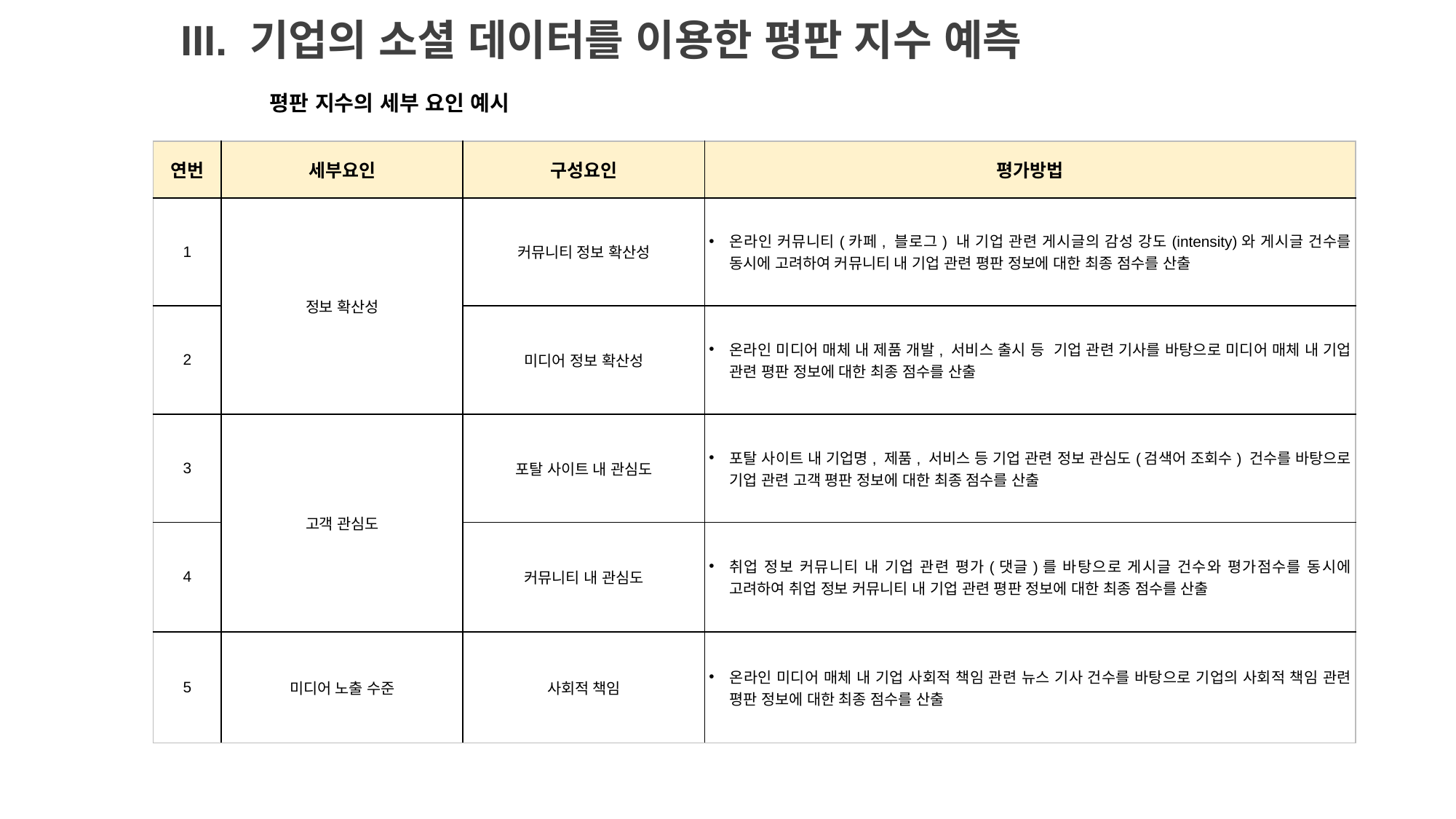

III. 기업의 소셜 데이터를 이용한 평판 지수 예측
평판 지수의 세부 요인 예시
| 연번 | 세부요인 | 구성요인 | 평가방법 |
| --- | --- | --- | --- |
| 1 | 정보 확산성 | 커뮤니티 정보 확산성 | 온라인 커뮤니티(카페, 블로그) 내 기업 관련 게시글의 감성 강도(intensity)와 게시글 건수를 동시에 고려하여 커뮤니티 내 기업 관련 평판 정보에 대한 최종 점수를 산출 |
| 2 |  | 미디어 정보 확산성 | 온라인 미디어 매체 내 제품 개발, 서비스 출시 등 기업 관련 기사를 바탕으로 미디어 매체 내 기업 관련 평판 정보에 대한 최종 점수를 산출 |
| 3 | 고객 관심도 | 포탈 사이트 내 관심도 | 포탈 사이트 내 기업명, 제품, 서비스 등 기업 관련 정보 관심도(검색어 조회수) 건수를 바탕으로 기업 관련 고객 평판 정보에 대한 최종 점수를 산출 |
| 4 |  | 커뮤니티 내 관심도 | 취업 정보 커뮤니티 내 기업 관련 평가(댓글)를 바탕으로 게시글 건수와 평가점수를 동시에 고려하여 취업 정보 커뮤니티 내 기업 관련 평판 정보에 대한 최종 점수를 산출 |
| 5 | 미디어 노출 수준 | 사회적 책임 | 온라인 미디어 매체 내 기업 사회적 책임 관련 뉴스 기사 건수를 바탕으로 기업의 사회적 책임 관련 평판 정보에 대한 최종 점수를 산출 |